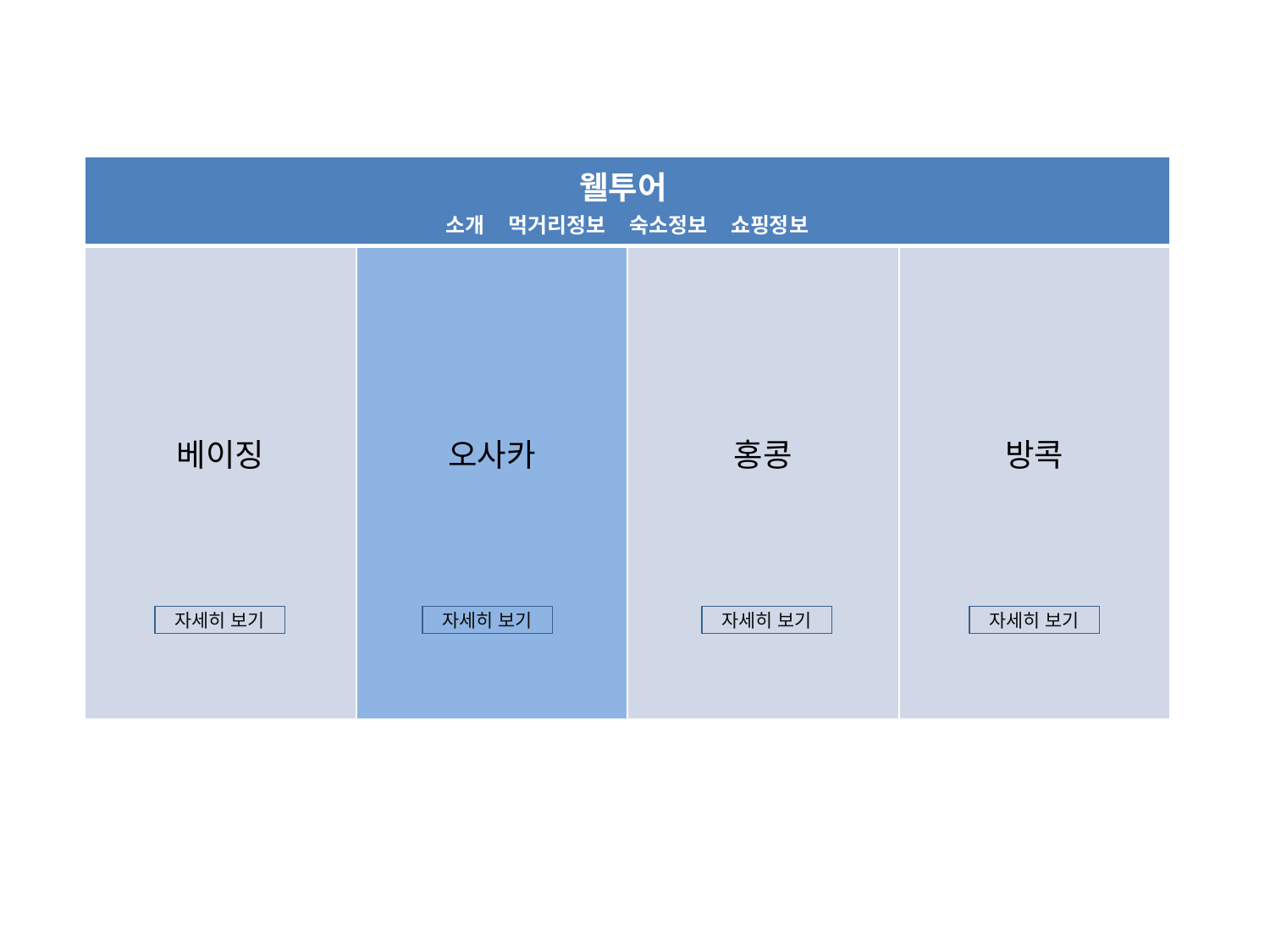

| 웰투어 소개 먹거리정보 숙소정보 쇼핑정보 |  |  |  |
| --- | --- | --- | --- |
| 베이징 | 오사카 | 홍콩 | 방콕 |
자세히 보기
자세히 보기
자세히 보기
자세히 보기